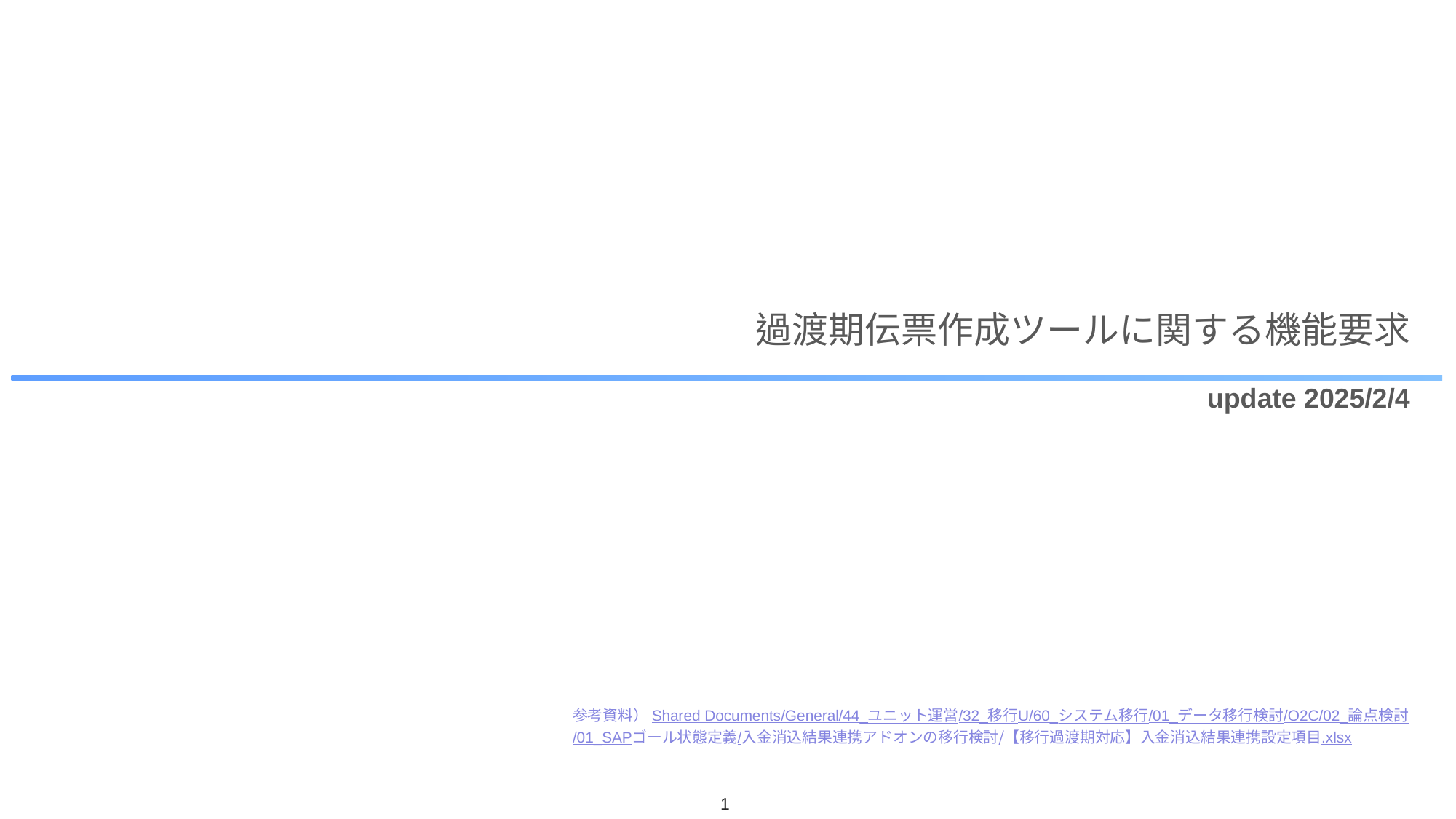

# 過渡期伝票作成ツールに関する機能要求
update 2025/2/4
参考資料）Shared Documents/General/44_ユニット運営/32_移行U/60_システム移行/01_データ移行検討/O2C/02_論点検討/01_SAPゴール状態定義/入金消込結果連携アドオンの移行検討/【移行過渡期対応】入金消込結果連携設定項目.xlsx
1